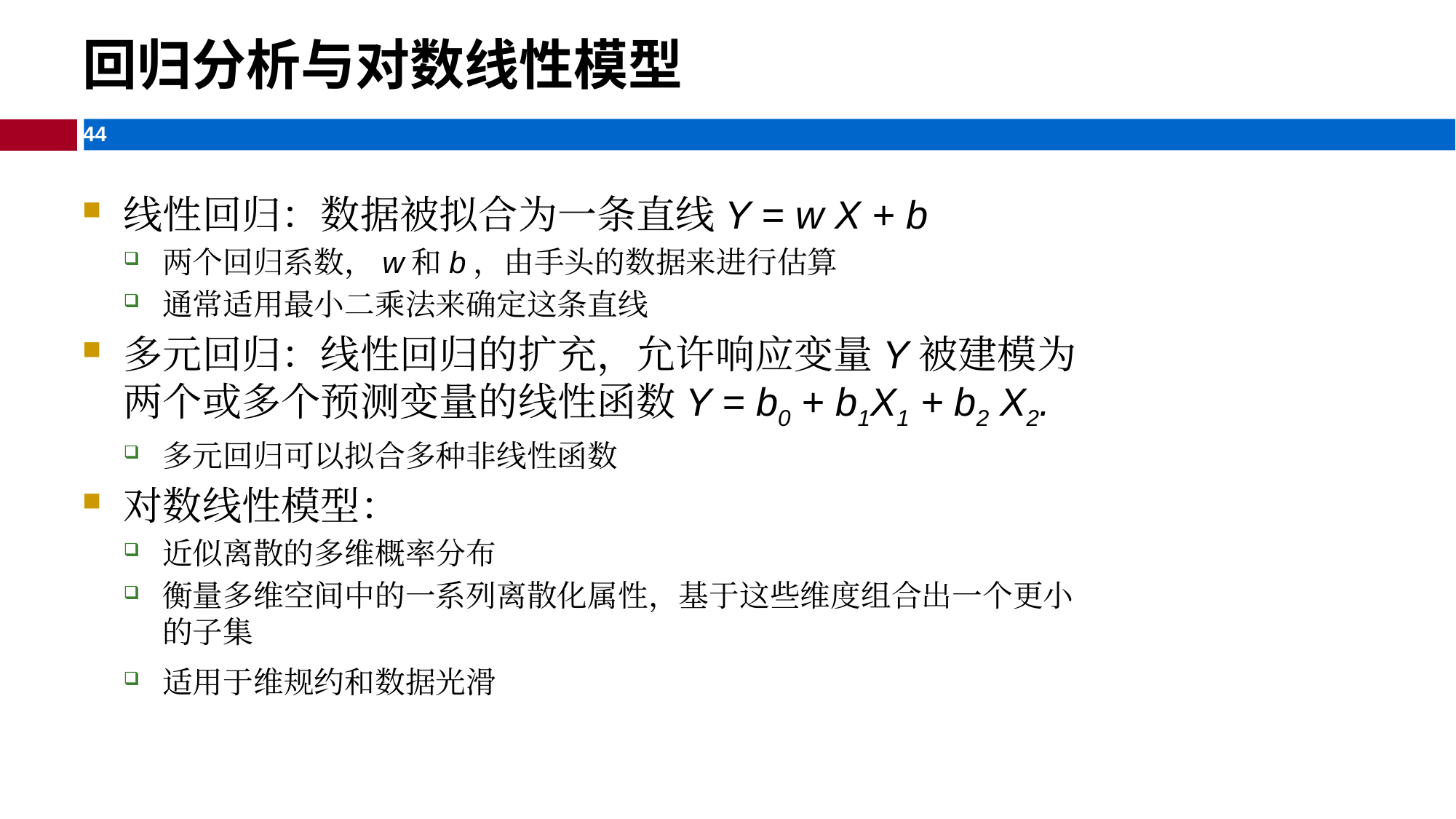

回归分析与对数线性模型
线性回归：数据被拟合为一条直线Y = w X + b
两个回归系数，w和b，由手头的数据来进行估算
通常适用最小二乘法来确定这条直线
多元回归：线性回归的扩充，允许响应变量Y被建模为两个或多个预测变量的线性函数Y = b0 + b1X1 + b2 X2.
多元回归可以拟合多种非线性函数
对数线性模型：
近似离散的多维概率分布
衡量多维空间中的一系列离散化属性，基于这些维度组合出一个更小的子集
适用于维规约和数据光滑